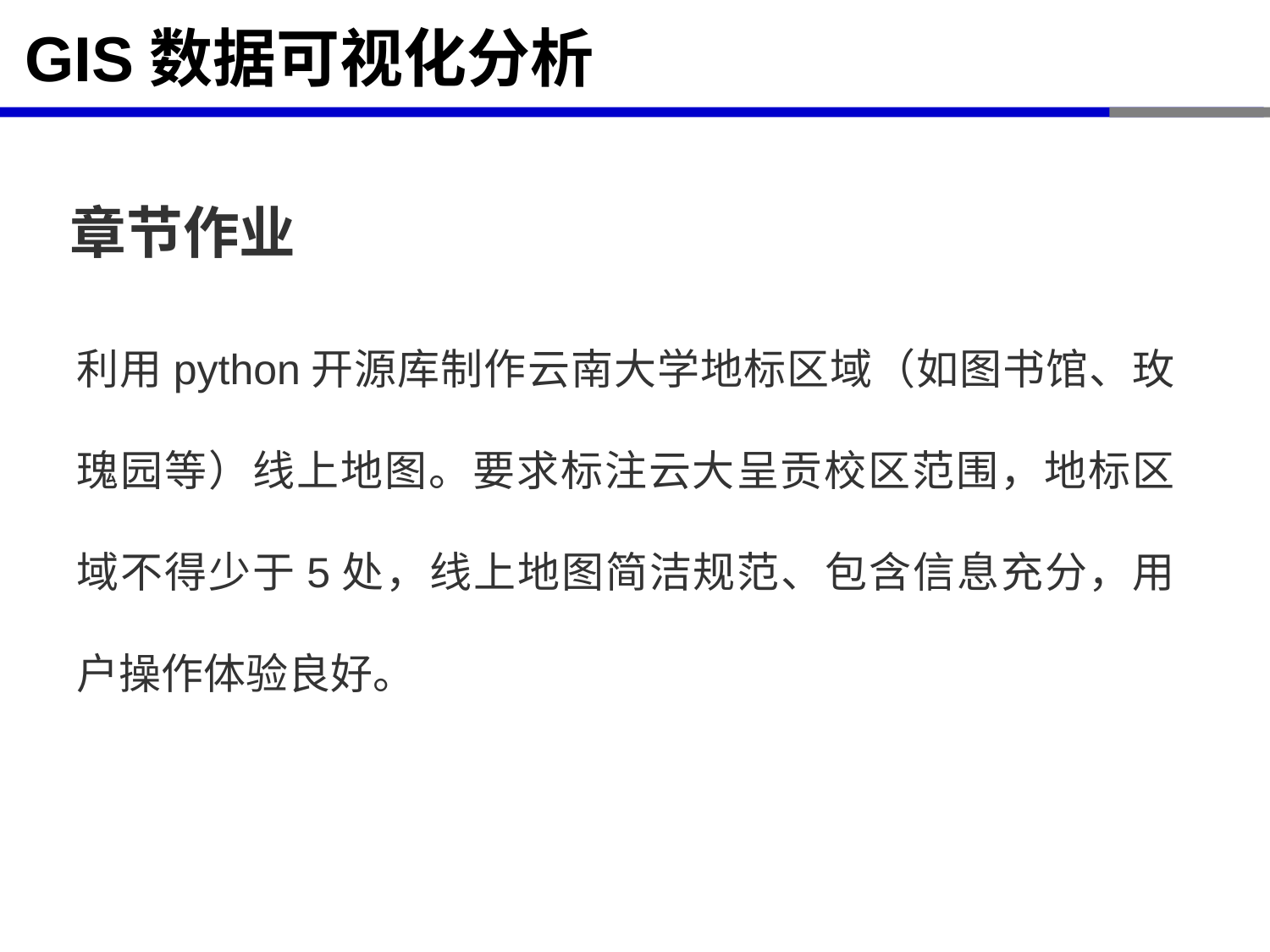

# GIS数据可视化分析
章节作业
利用python开源库制作云南大学地标区域（如图书馆、玫瑰园等）线上地图。要求标注云大呈贡校区范围，地标区域不得少于5处，线上地图简洁规范、包含信息充分，用户操作体验良好。